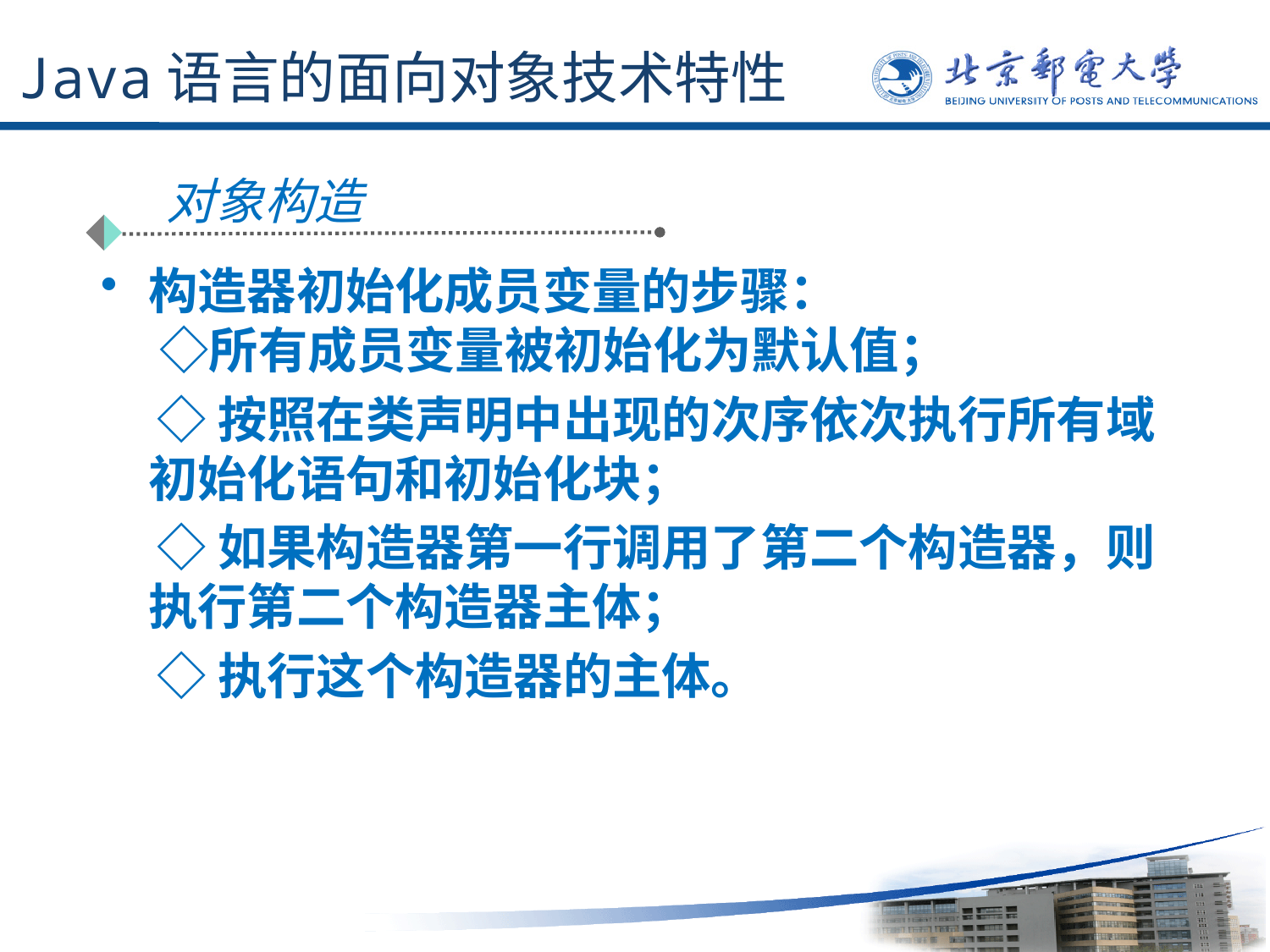

# Java语言的面向对象技术特性

对象构造

构造器初始化成员变量的步骤：
 ◇所有成员变量被初始化为默认值；
     ◇按照在类声明中出现的次序依次执行所有域初始化语句和初始化块；
     ◇如果构造器第一行调用了第二个构造器，则执行第二个构造器主体；
     ◇执行这个构造器的主体。